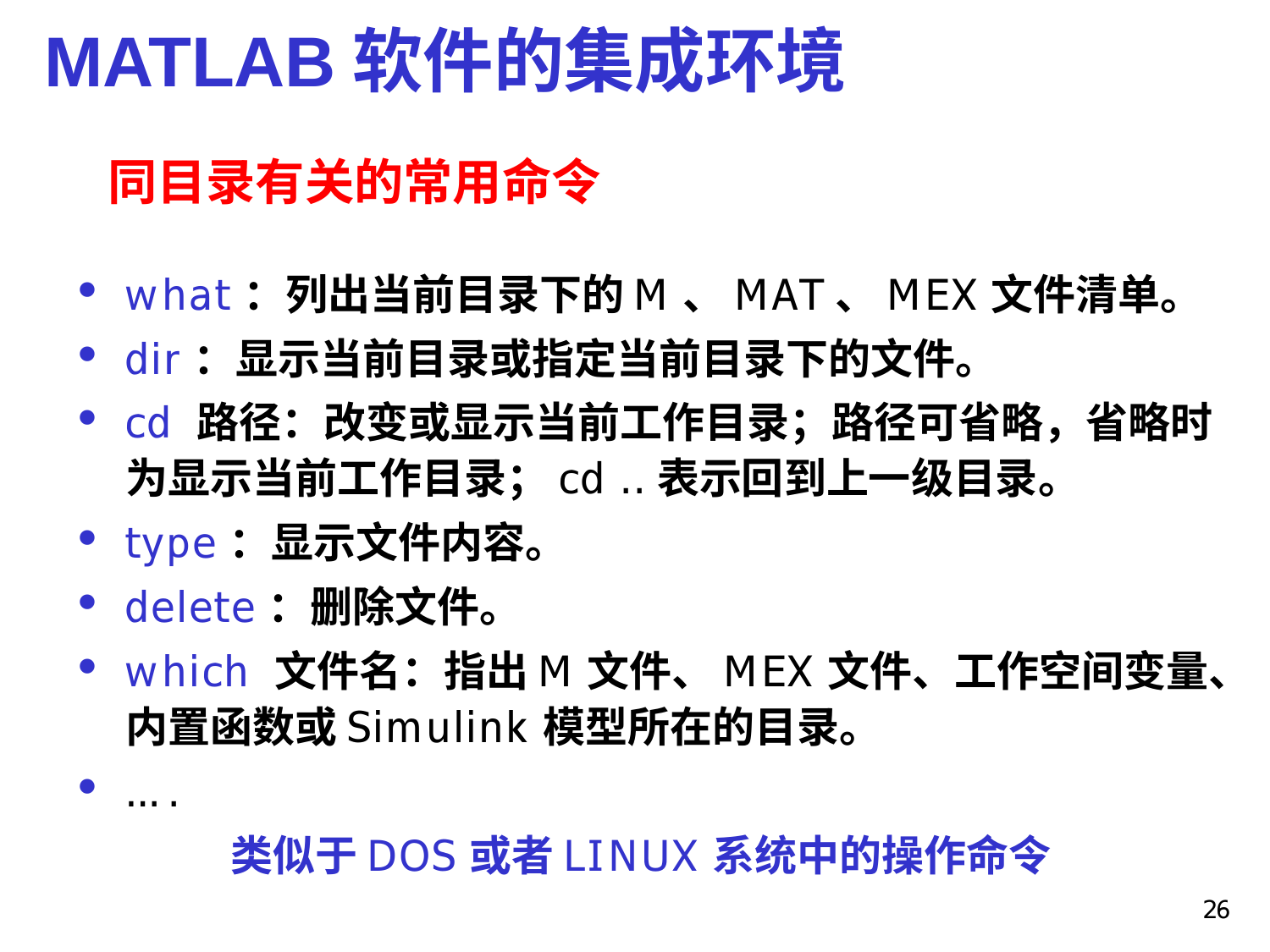

MATLAB软件的集成环境
# 同目录有关的常用命令
what：列出当前目录下的M、MAT、MEX文件清单。
dir：显示当前目录或指定当前目录下的文件。
cd 路径：改变或显示当前工作目录；路径可省略，省略时为显示当前工作目录；cd ..表示回到上一级目录。
type：显示文件内容。
delete：删除文件。
which 文件名：指出M文件、MEX文件、工作空间变量、内置函数或Simulink模型所在的目录。
….
               类似于DOS或者LINUX系统中的操作命令
26